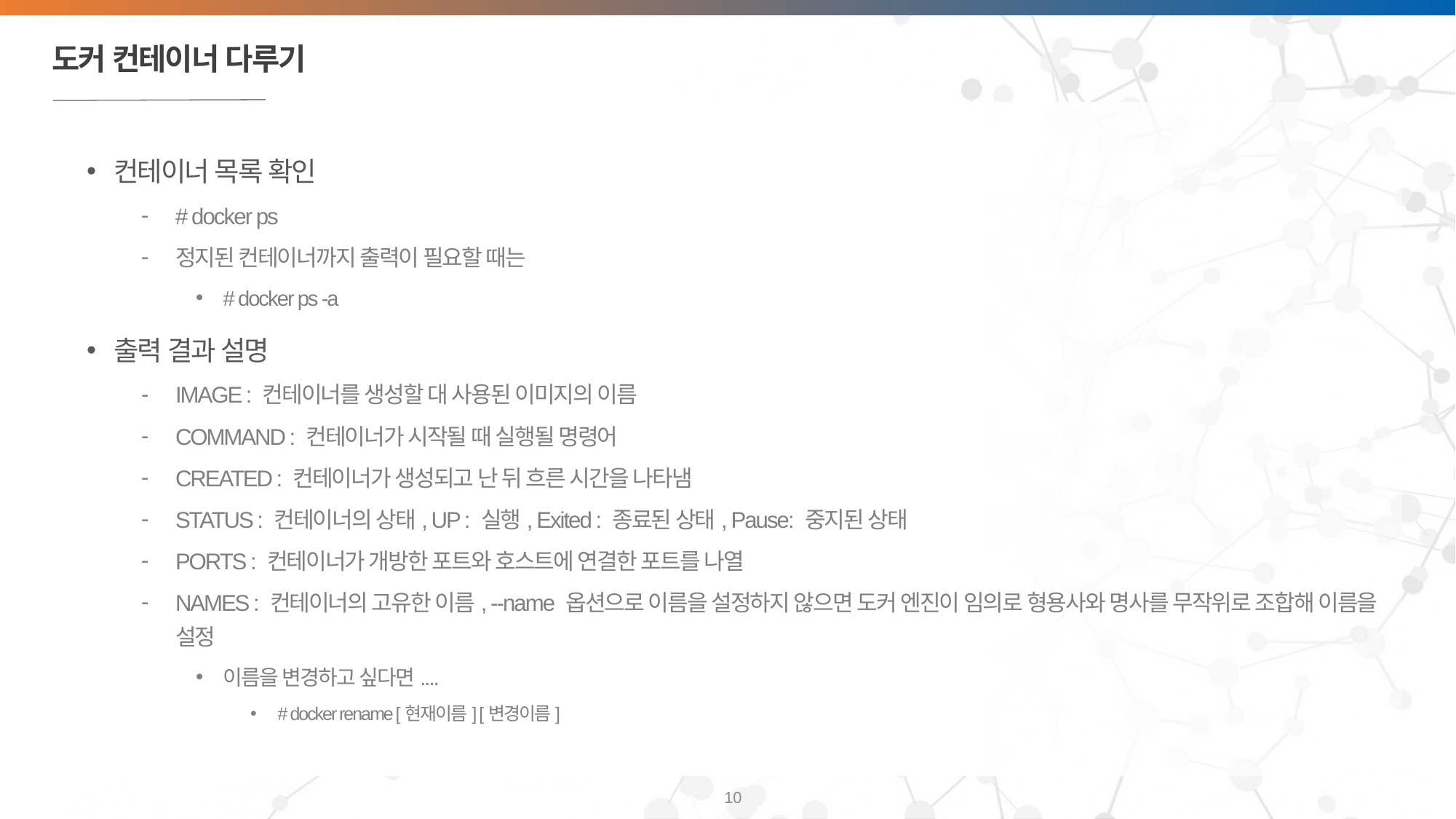

# 도커 컨테이너 다루기

컨테이너 목록 확인
# docker ps
정지된 컨테이너까지 출력이 필요할 때는
# docker ps -a
출력 결과 설명
IMAGE : 컨테이너를 생성할 대 사용된 이미지의 이름
COMMAND : 컨테이너가 시작될 때 실행될 명령어
CREATED : 컨테이너가 생성되고 난 뒤 흐른 시간을 나타냄
STATUS : 컨테이너의 상태, UP : 실행, Exited : 종료된 상태, Pause: 중지된 상태
PORTS : 컨테이너가 개방한 포트와 호스트에 연결한 포트를 나열
NAMES : 컨테이너의 고유한 이름, --name 옵션으로 이름을 설정하지 않으면 도커 엔진이 임의로 형용사와 명사를 무작위로 조합해 이름을 설정
이름을 변경하고 싶다면....
# docker rename [현재이름] [변경이름]
10